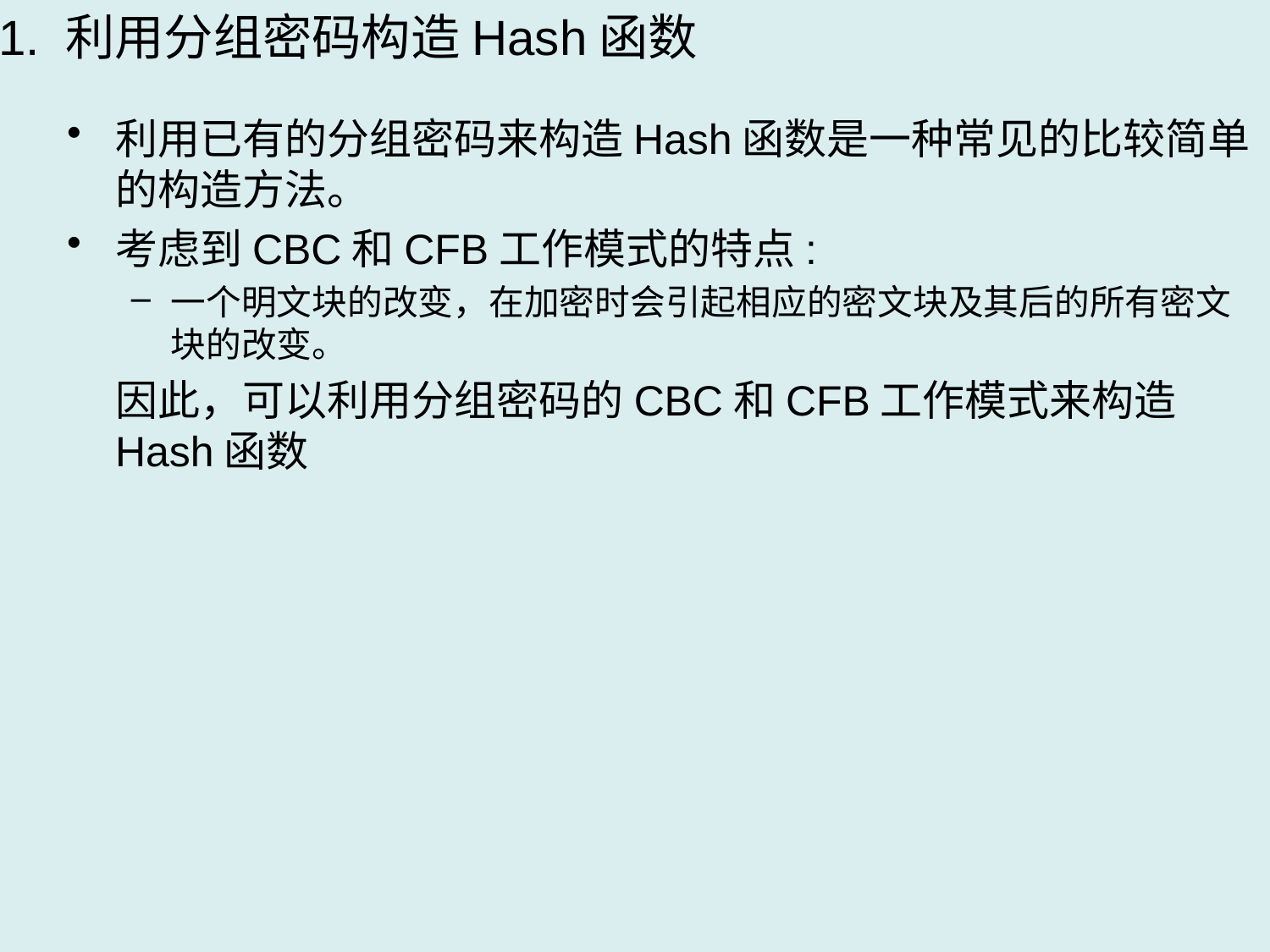

1. 利用分组密码构造Hash函数
利用已有的分组密码来构造Hash函数是一种常见的比较简单的构造方法。
考虑到CBC和CFB工作模式的特点:
一个明文块的改变，在加密时会引起相应的密文块及其后的所有密文块的改变。
    因此，可以利用分组密码的CBC和CFB工作模式来构造Hash函数